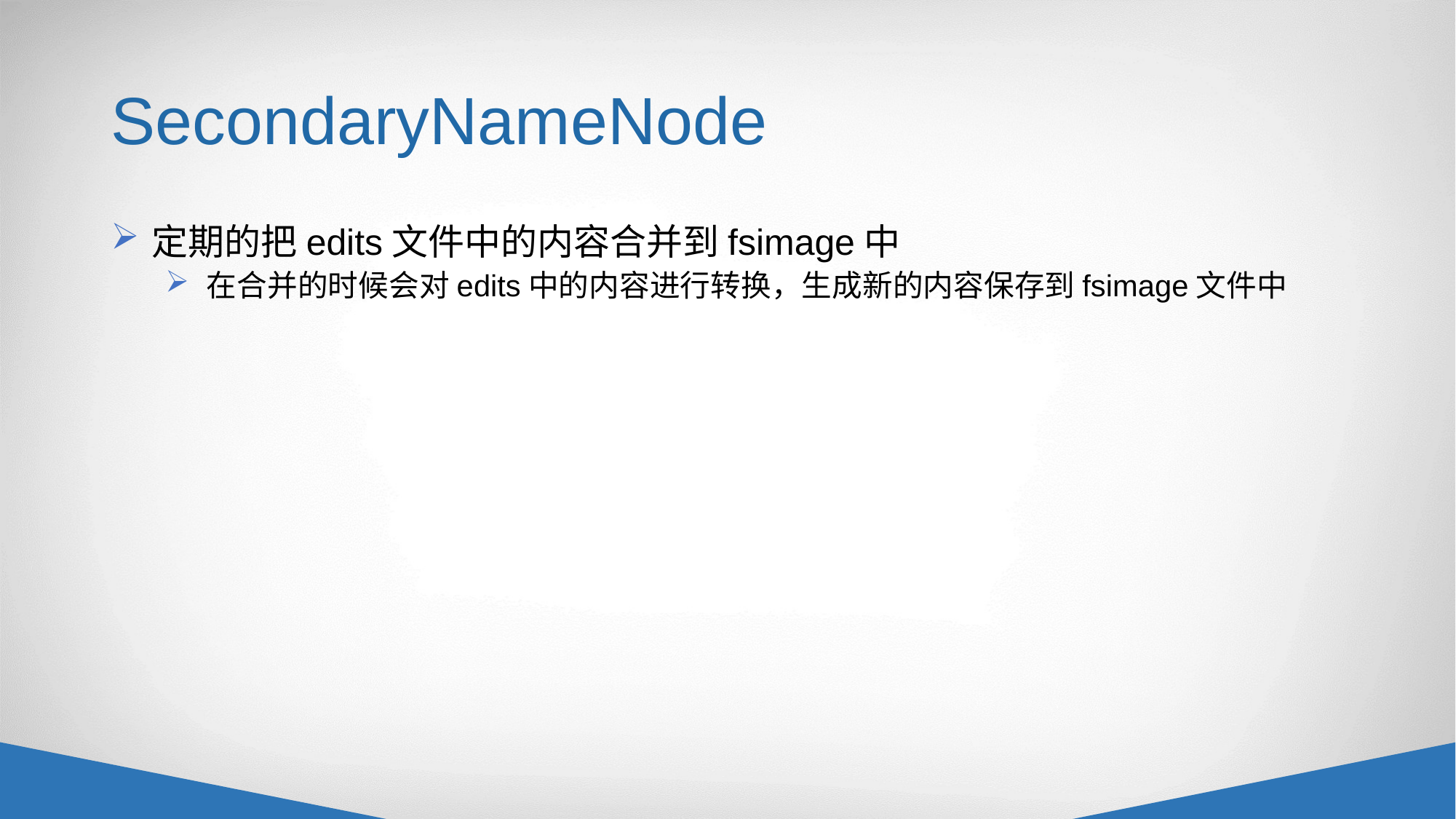

# SecondaryNameNode
定期的把edits文件中的内容合并到fsimage中
在合并的时候会对edits中的内容进行转换，生成新的内容保存到fsimage文件中